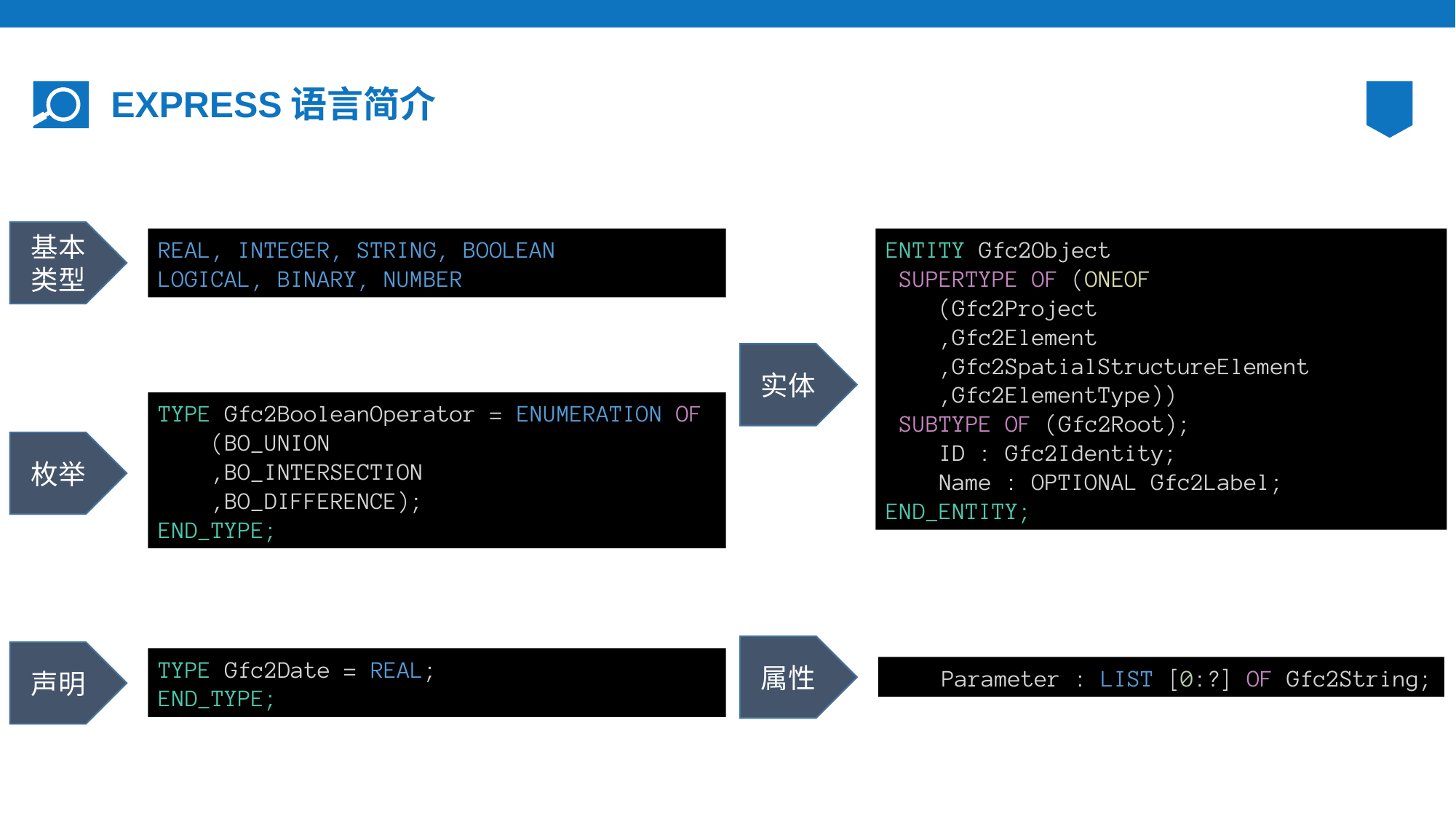

# EXPRESS语言简介
基本类型
REAL, INTEGER, STRING, BOOLEAN
LOGICAL, BINARY, NUMBER
ENTITY Gfc2Object
 SUPERTYPE OF (ONEOF
    (Gfc2Project
    ,Gfc2Element
    ,Gfc2SpatialStructureElement
    ,Gfc2ElementType))
 SUBTYPE OF (Gfc2Root);
    ID : Gfc2Identity;
    Name : OPTIONAL Gfc2Label;
END_ENTITY;
实体
TYPE Gfc2BooleanOperator = ENUMERATION OF
    (BO_UNION
    ,BO_INTERSECTION
    ,BO_DIFFERENCE);
END_TYPE;
枚举
属性
声明
TYPE Gfc2Date = REAL;
END_TYPE;
    Parameter : LIST [0:?] OF Gfc2String;